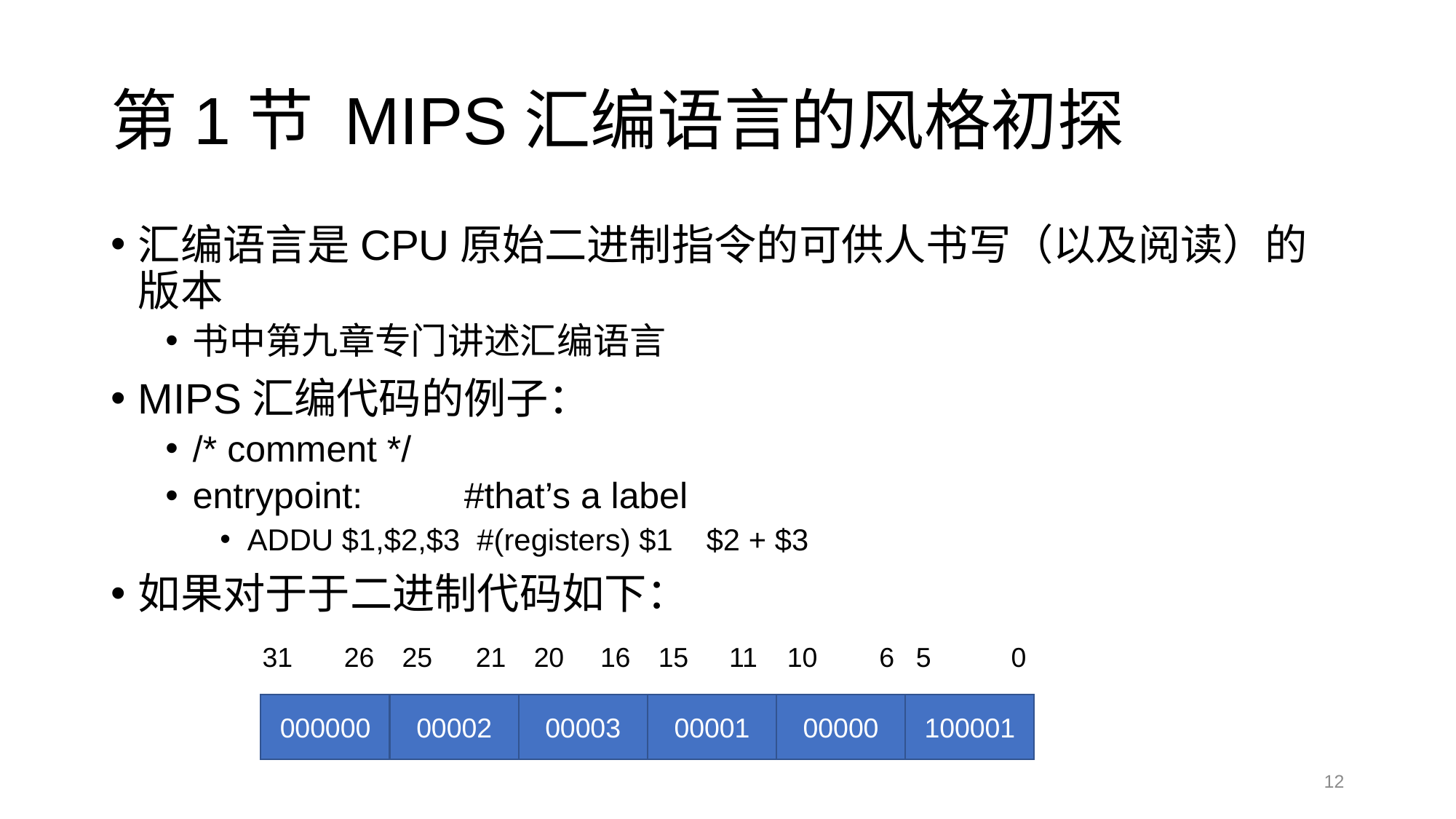

# 第1节 MIPS汇编语言的风格初探
汇编语言是CPU原始二进制指令的可供人书写（以及阅读）的版本
书中第九章专门讲述汇编语言
MIPS汇编代码的例子：
/* comment */
entrypoint:          #that’s a label
ADDU $1,$2,$3  #(registers) $1    $2 + $3
如果对于于二进制代码如下：
31
26
25
21
20
11
10
6
5
0
16
15
000000
00002
00003
00001
00000
100001
12